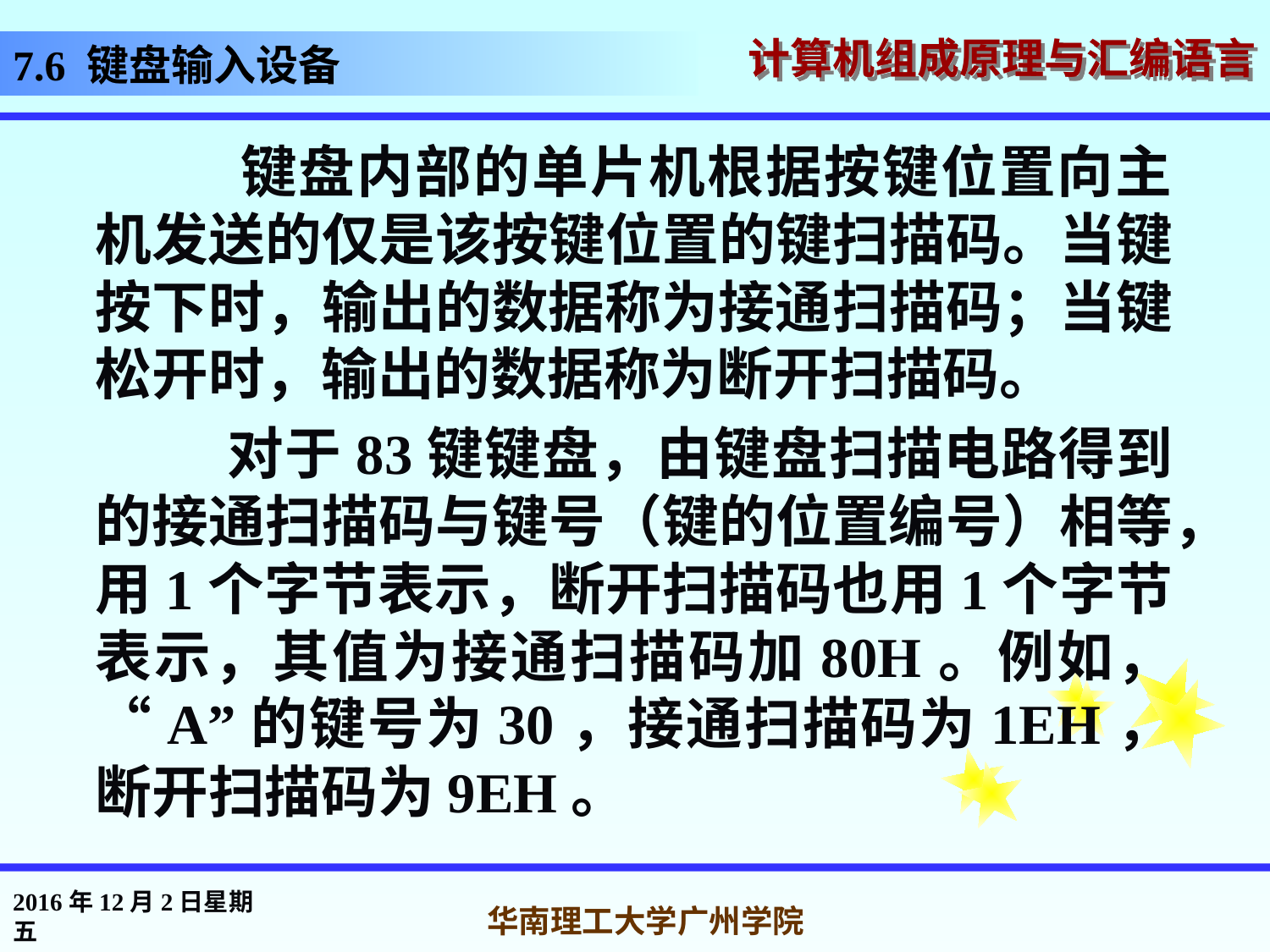

# 7.6 键盘输入设备
            键盘内部的单片机根据按键位置向主机发送的仅是该按键位置的键扫描码。当键按下时，输出的数据称为接通扫描码；当键松开时，输出的数据称为断开扫描码。
            对于83键键盘，由键盘扫描电路得到的接通扫描码与键号（键的位置编号）相等，用1个字节表示，断开扫描码也用1个字节表示，其值为接通扫描码加80H。例如，“A”的键号为30，接通扫描码为1EH，断开扫描码为9EH。
2016年12月2日星期五
华南理工大学广州学院